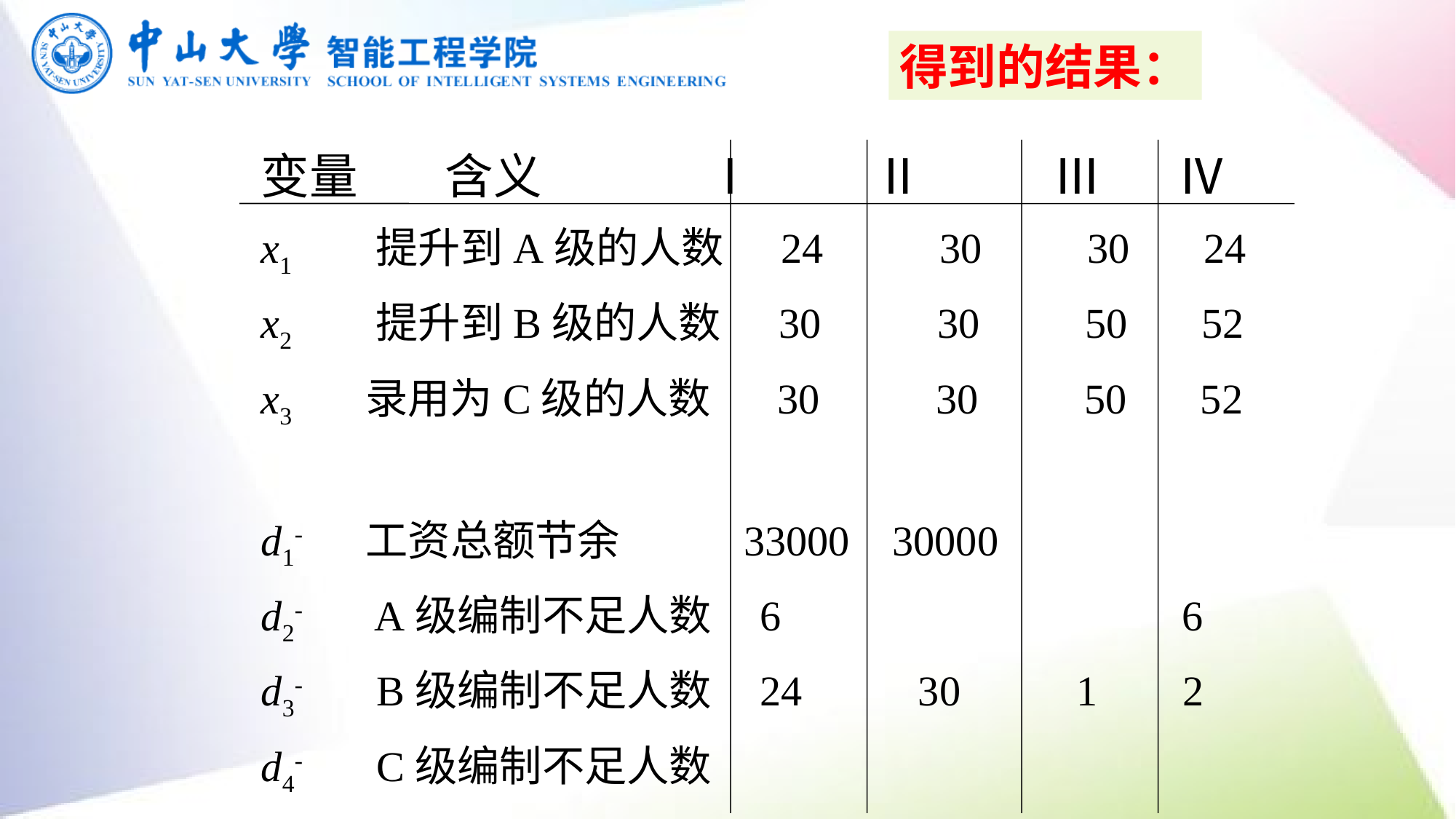

得到的结果：
变量        含义               Ⅰ           Ⅱ            Ⅲ       Ⅳ
x1       提升到A级的人数     24           30          30       24
x2       提升到B级的人数     30           30          50       52
x3      录用为C级的人数      30           30          50       52
d1-     工资总额节余            33000    30000
d2-       A级编制不足人数    6                                      6
d3-       B级编制不足人数    24           30           1        2
d4-       C级编制不足人数
d5+      B级编制超过人数                     6             6
d6+      C级编制超过人数                                   20      22